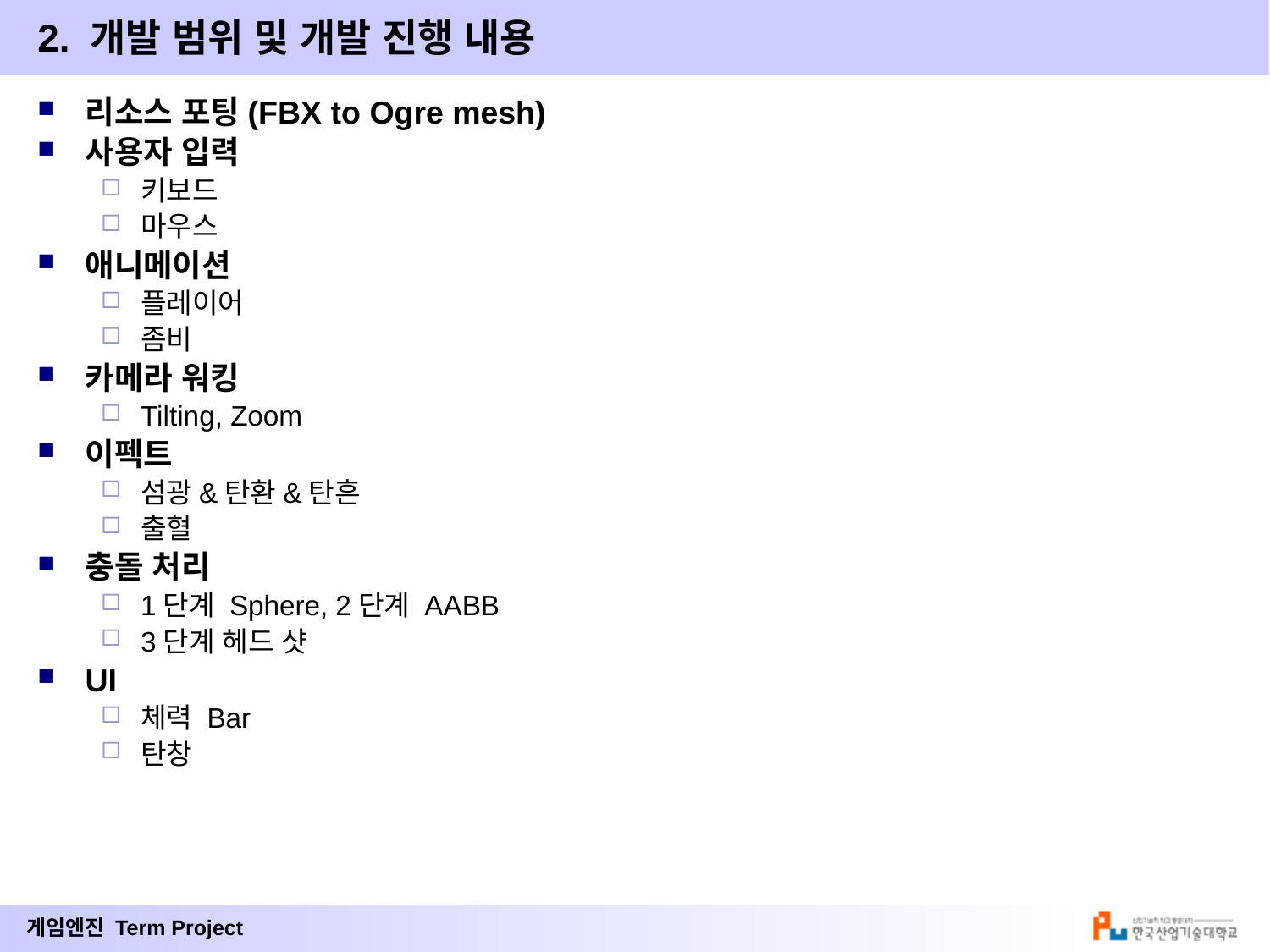

2. 개발 범위 및 개발 진행 내용
리소스 포팅(FBX to Ogre mesh)
사용자 입력
키보드
마우스
애니메이션
플레이어
좀비
카메라 워킹
Tilting, Zoom
이펙트
섬광&탄환&탄흔
출혈
충돌 처리
1단계 Sphere, 2단계 AABB
3단계 헤드 샷
UI
체력 Bar
탄창